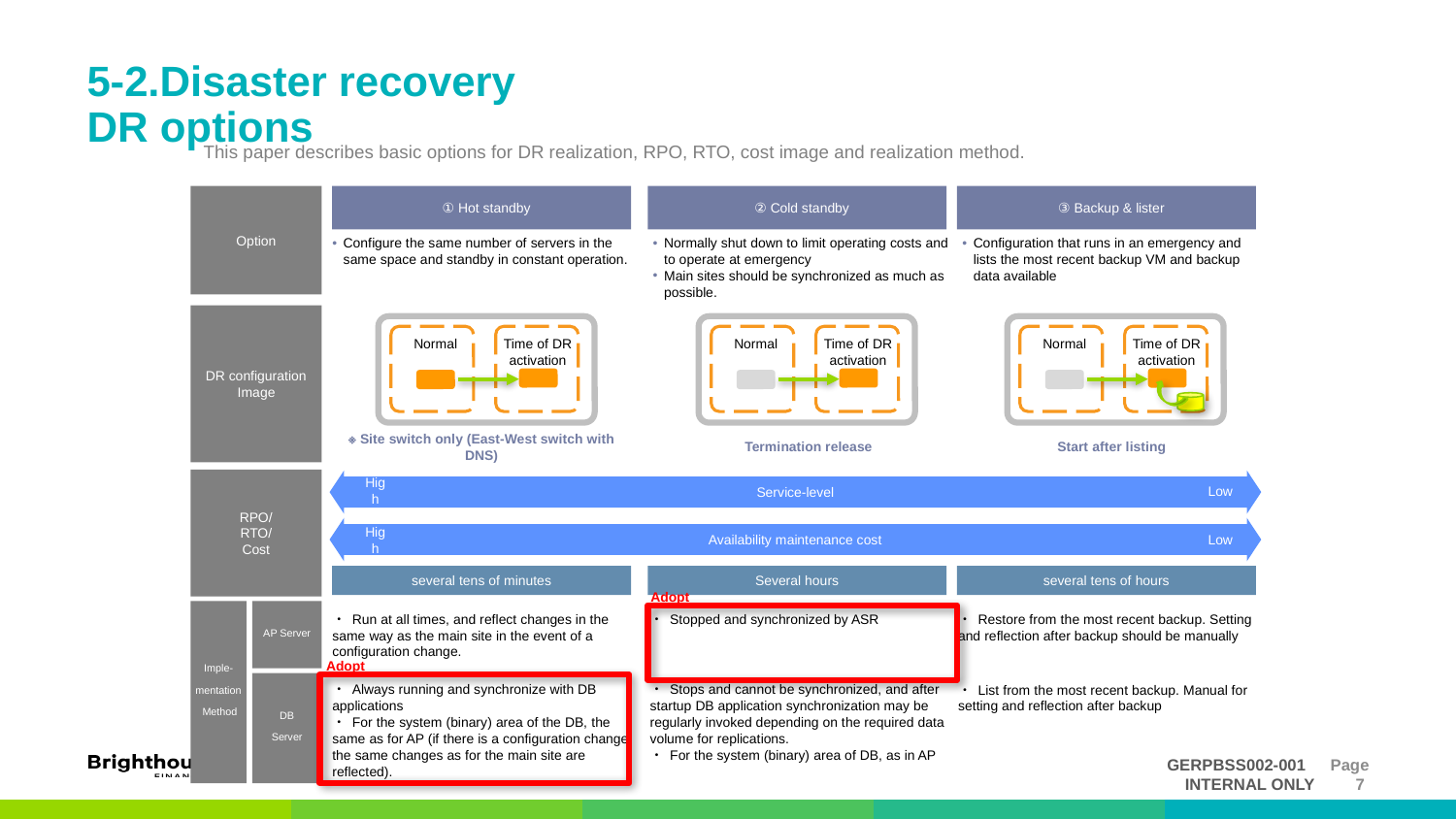

Service-level
# 5-2.Disaster recovery DR options
Availability maintenance cost
This paper describes basic options for DR realization, RPO, RTO, cost image and realization method.
Option
① Hot standby
② Cold standby
③ Backup & lister
Configure the same number of servers in the same space and standby in constant operation.
Normally shut down to limit operating costs and to operate at emergency
Main sites should be synchronized as much as possible.
Configuration that runs in an emergency and lists the most recent backup VM and backup data available
DR configuration
Image

Normal
Time of DR activation
Normal
Time of DR activation
Normal
Time of DR activation

※ Site switch only (East-West switch with DNS)
Termination release
Start after listing
High
RPO/
RTO/
Cost
Low
Stop
High
Low
several tens of minutes
Several hours
several tens of hours
Adopt
AP Server
Imple-
mentation
 Method
・ Run at all times, and reflect changes in the same way as the main site in the event of a configuration change.
・ Stopped and synchronized by ASR
・ Restore from the most recent backup. Setting and reflection after backup should be manually

Adopt
DB
Server

・ Always running and synchronize with DB applications
・ For the system (binary) area of the DB, the same as for AP (if there is a configuration change, the same changes as for the main site are reflected).
・ Stops and cannot be synchronized, and after startup DB application synchronization may be regularly invoked depending on the required data volume for replications.
・ For the system (binary) area of DB, as in AP
・ List from the most recent backup. Manual for setting and reflection after backup

GERPBSS002-001
INTERNAL ONLY
Page 7